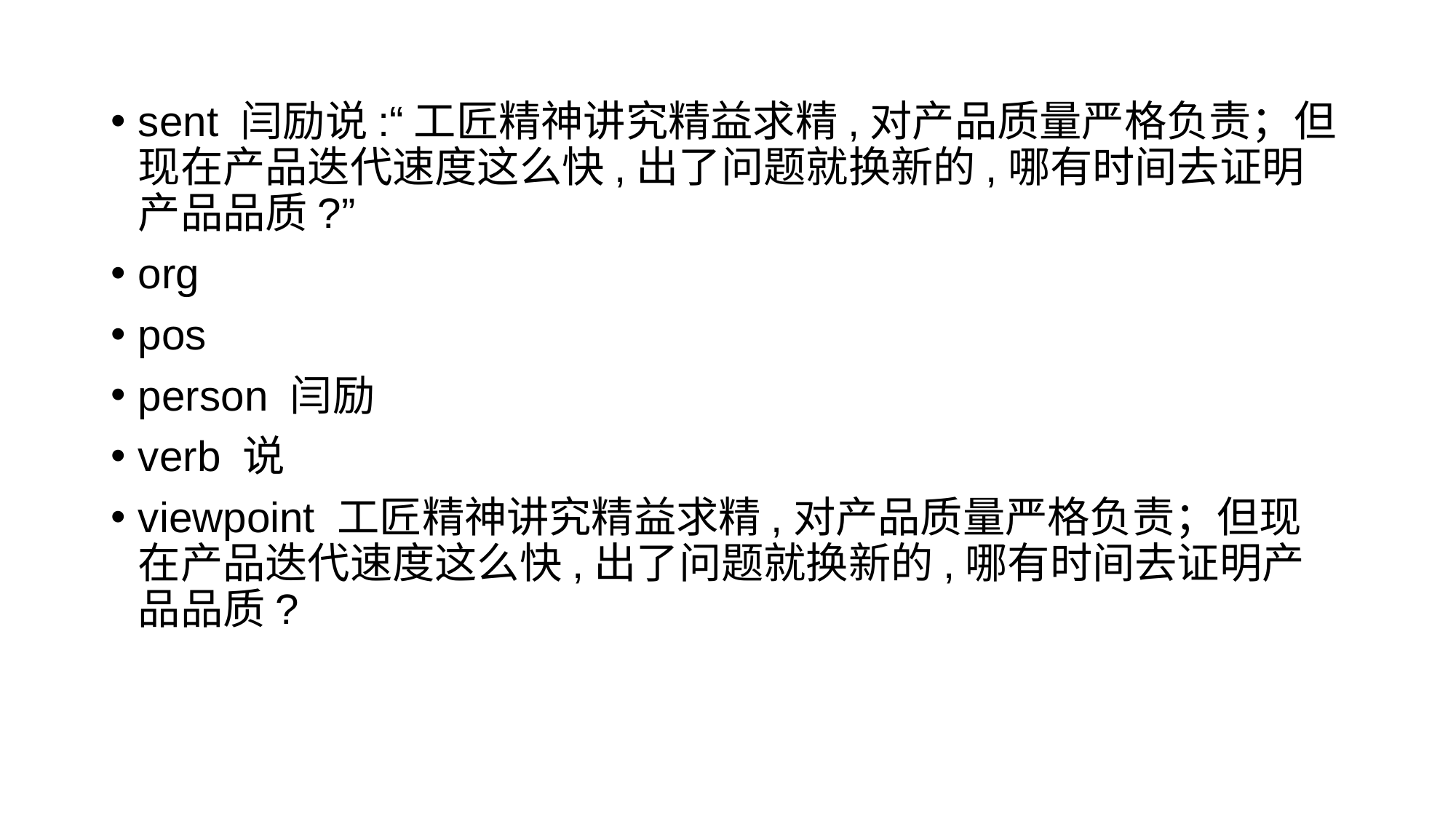

sent 闫励说:“工匠精神讲究精益求精,对产品质量严格负责；但现在产品迭代速度这么快,出了问题就换新的,哪有时间去证明产品品质?”
org
pos
person 闫励
verb 说
viewpoint 工匠精神讲究精益求精,对产品质量严格负责；但现在产品迭代速度这么快,出了问题就换新的,哪有时间去证明产品品质?